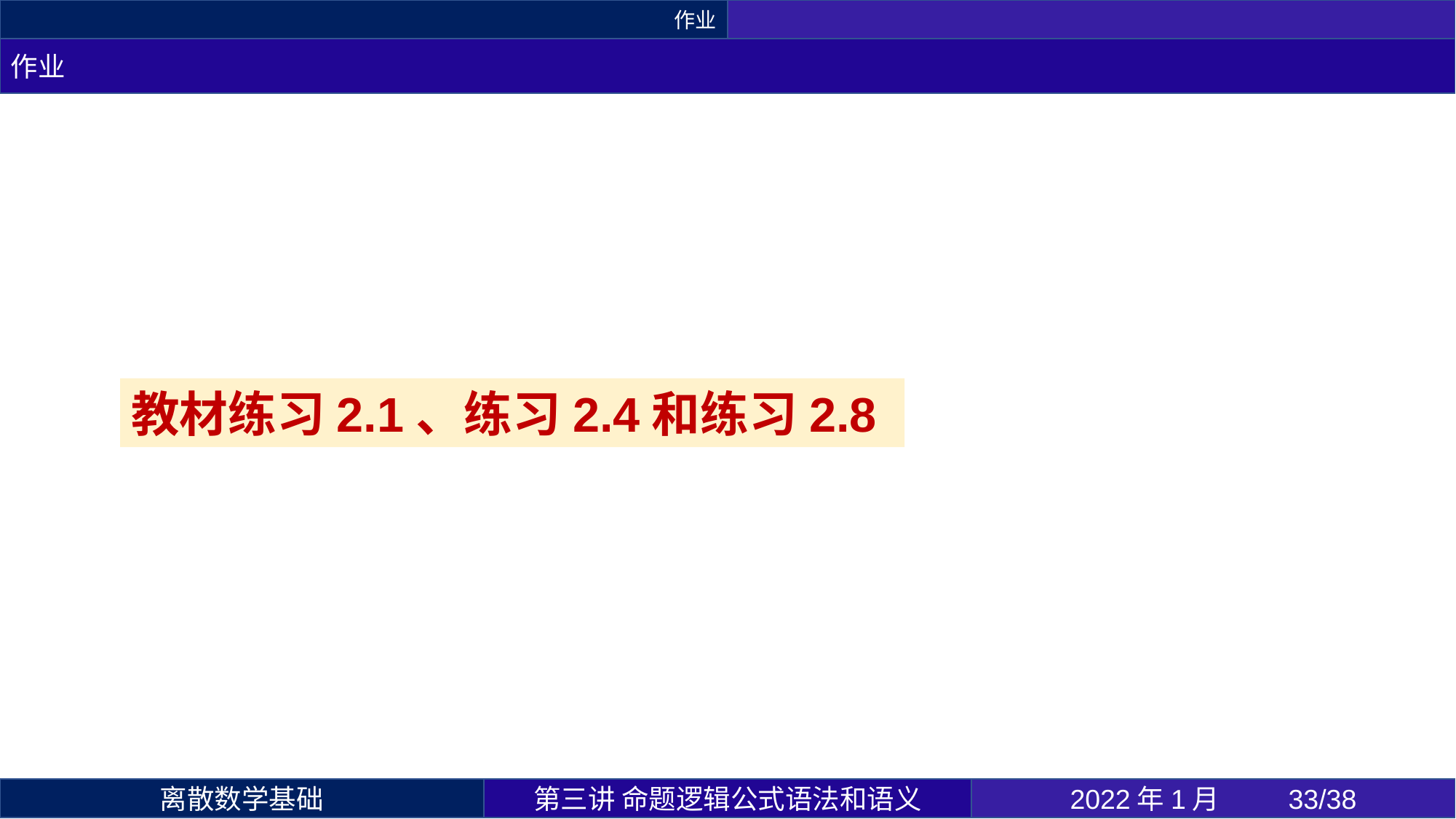

作业
作业
教材练习2.1、练习2.4和练习2.8
第三讲 命题逻辑公式语法和语义
2022年1月 	33/38
离散数学基础